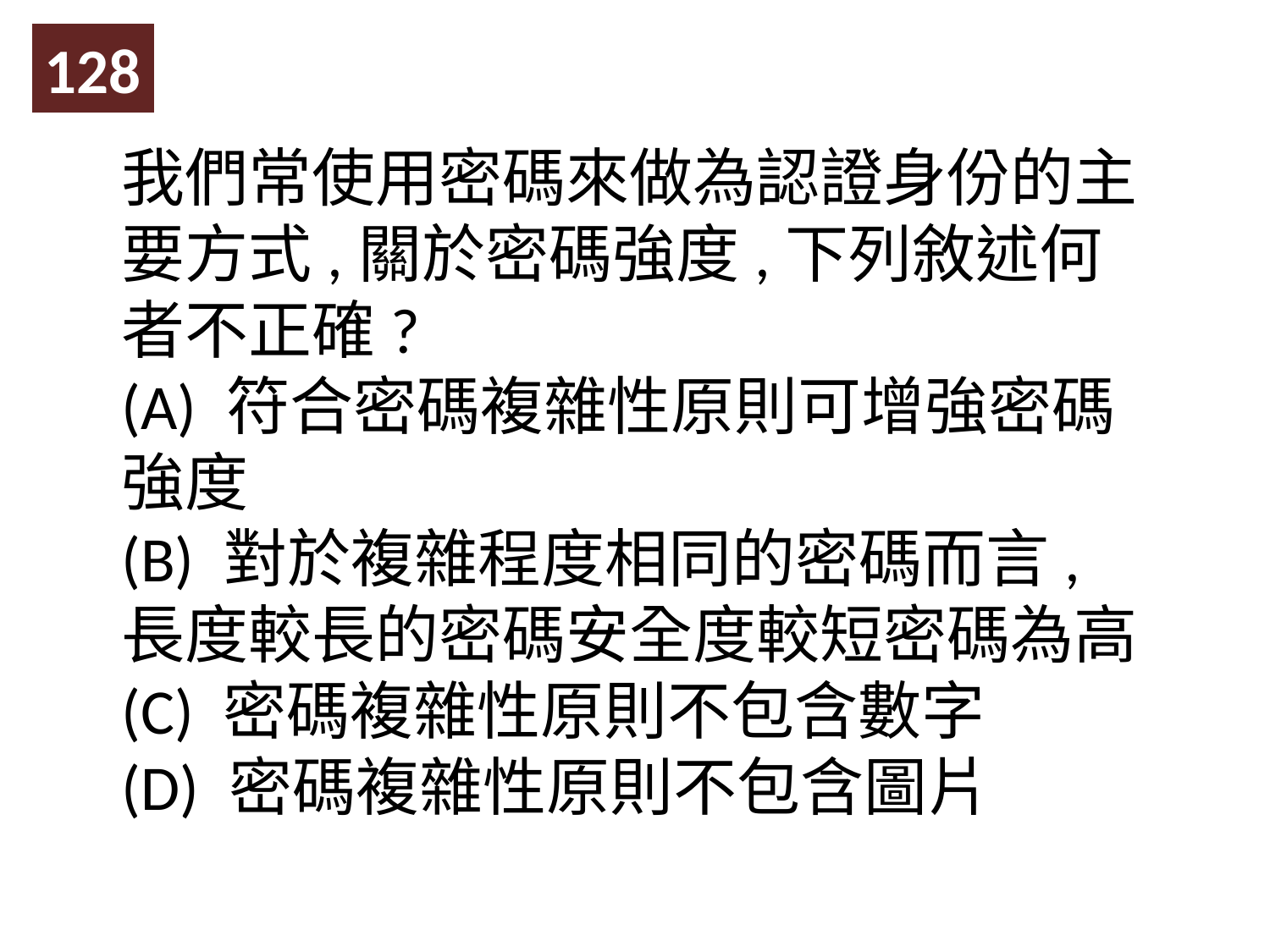

128
我們常使用密碼來做為認證身份的主要方式,關於密碼強度,下列敘述何者不正確?
(A) 符合密碼複雜性原則可增強密碼強度
(B) 對於複雜程度相同的密碼而言,長度較長的密碼安全度較短密碼為高
(C) 密碼複雜性原則不包含數字
(D) 密碼複雜性原則不包含圖片